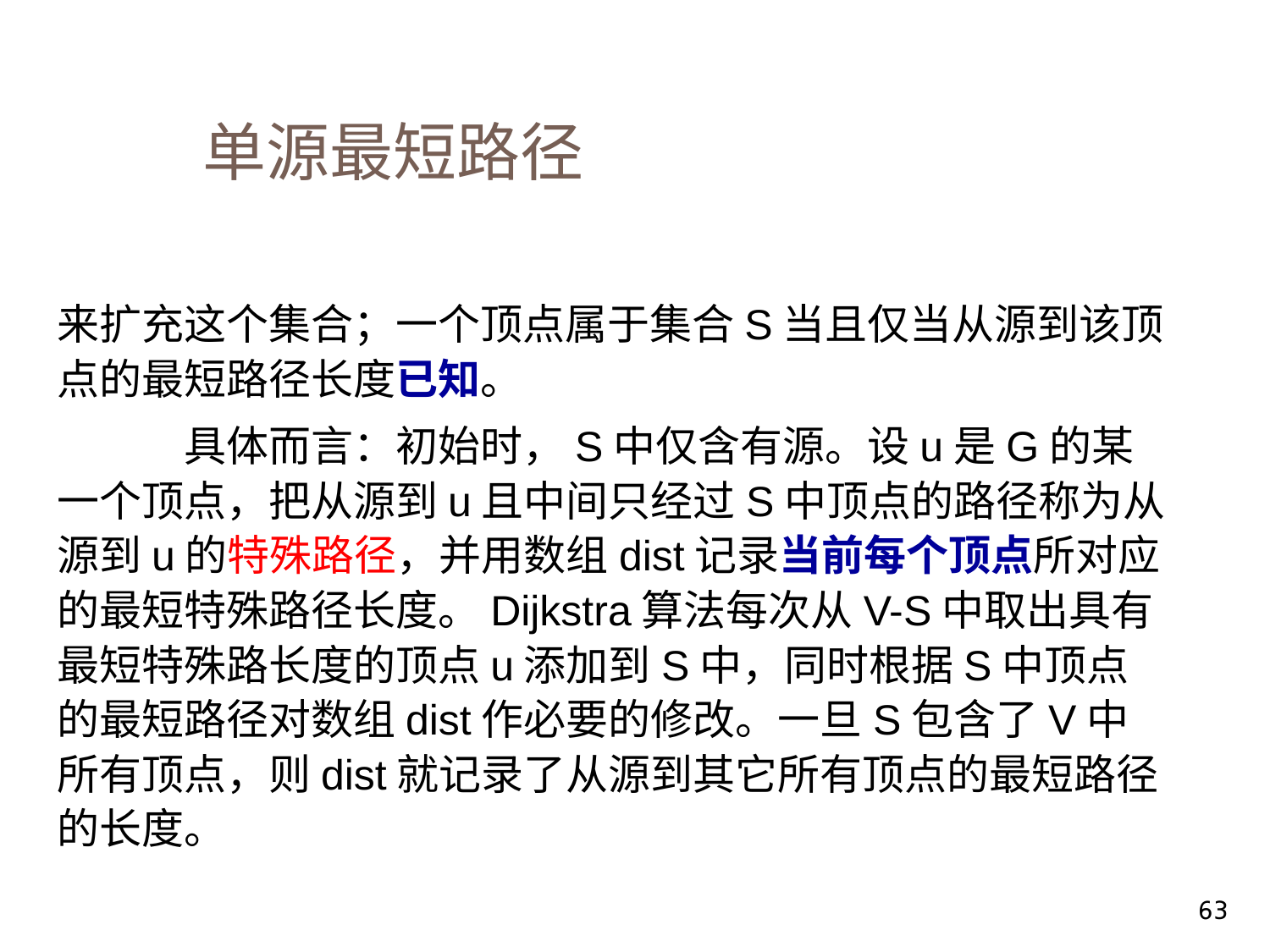

单源最短路径
	来扩充这个集合；一个顶点属于集合S当且仅当从源到该顶点的最短路径长度已知。
		具体而言：初始时，S中仅含有源。设u是G的某一个顶点，把从源到u且中间只经过S中顶点的路径称为从源到u的特殊路径，并用数组dist记录当前每个顶点所对应的最短特殊路径长度。Dijkstra算法每次从V-S中取出具有最短特殊路长度的顶点u添加到S中，同时根据S中顶点的最短路径对数组dist作必要的修改。一旦S包含了V中所有顶点，则dist就记录了从源到其它所有顶点的最短路径的长度。
63